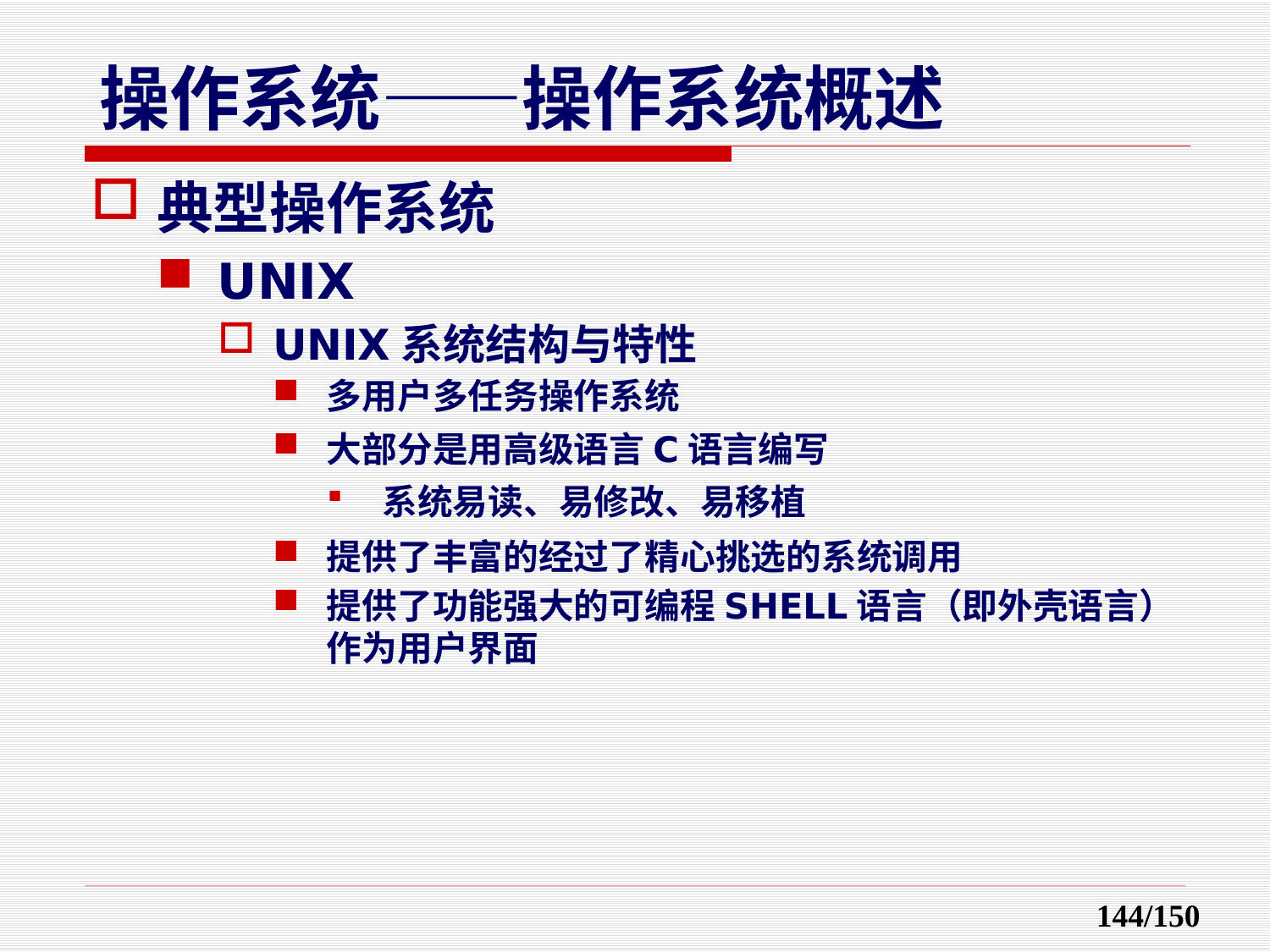

典型操作系统
UNIX
UNIX系统结构与特性
多用户多任务操作系统
大部分是用高级语言C语言编写
系统易读、易修改、易移植
提供了丰富的经过了精心挑选的系统调用
提供了功能强大的可编程SHELL语言（即外壳语言）作为用户界面